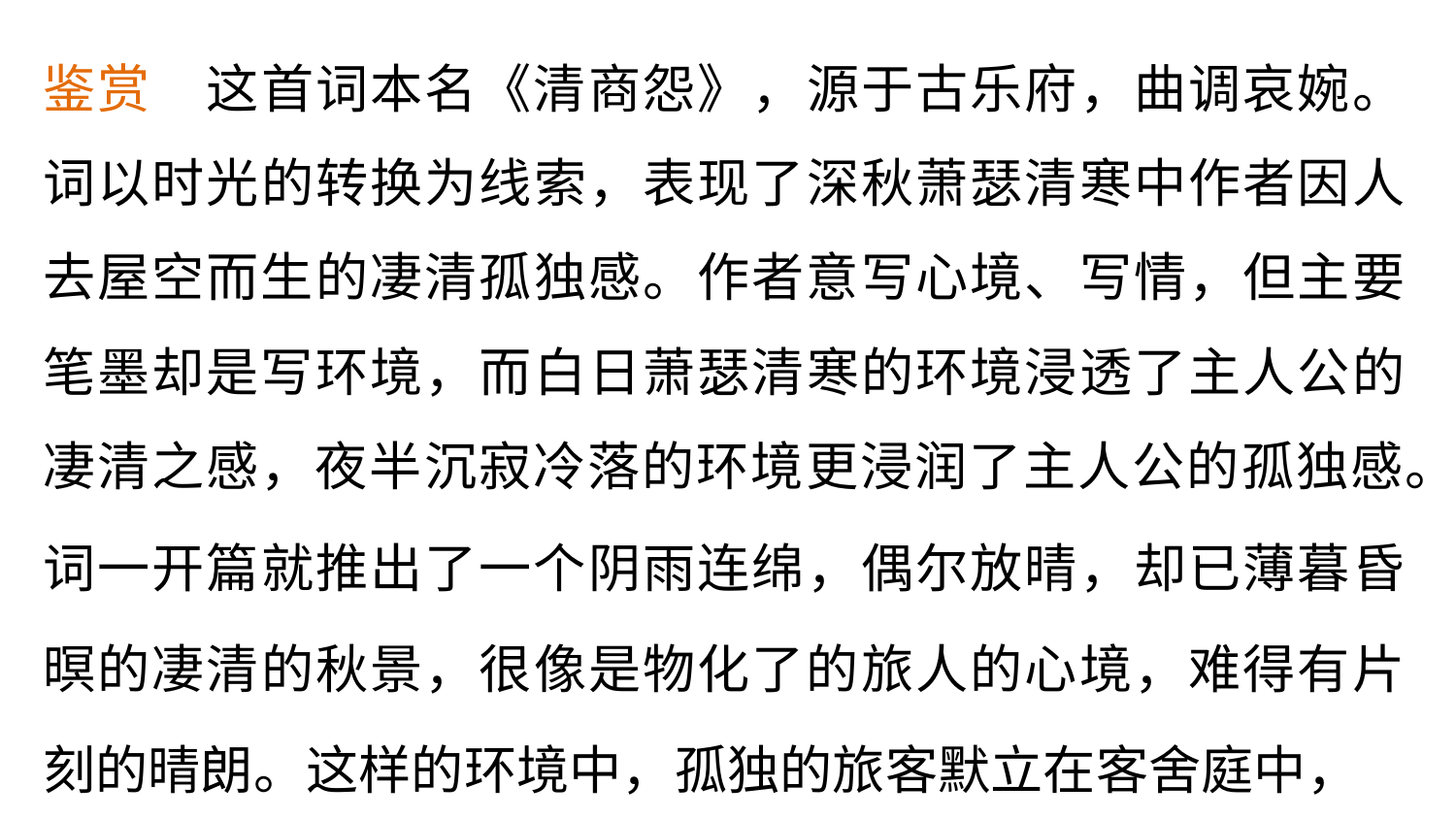

鉴赏　这首词本名《清商怨》，源于古乐府，曲调哀婉。词以时光的转换为线索，表现了深秋萧瑟清寒中作者因人去屋空而生的凄清孤独感。作者意写心境、写情，但主要笔墨却是写环境，而白日萧瑟清寒的环境浸透了主人公的凄清之感，夜半沉寂冷落的环境更浸润了主人公的孤独感。
词一开篇就推出了一个阴雨连绵，偶尔放晴，却已薄暮昏暝的凄清的秋景，很像是物化了的旅人的心境，难得有片刻的晴朗。这样的环境中，孤独的旅客默立在客舍庭中，